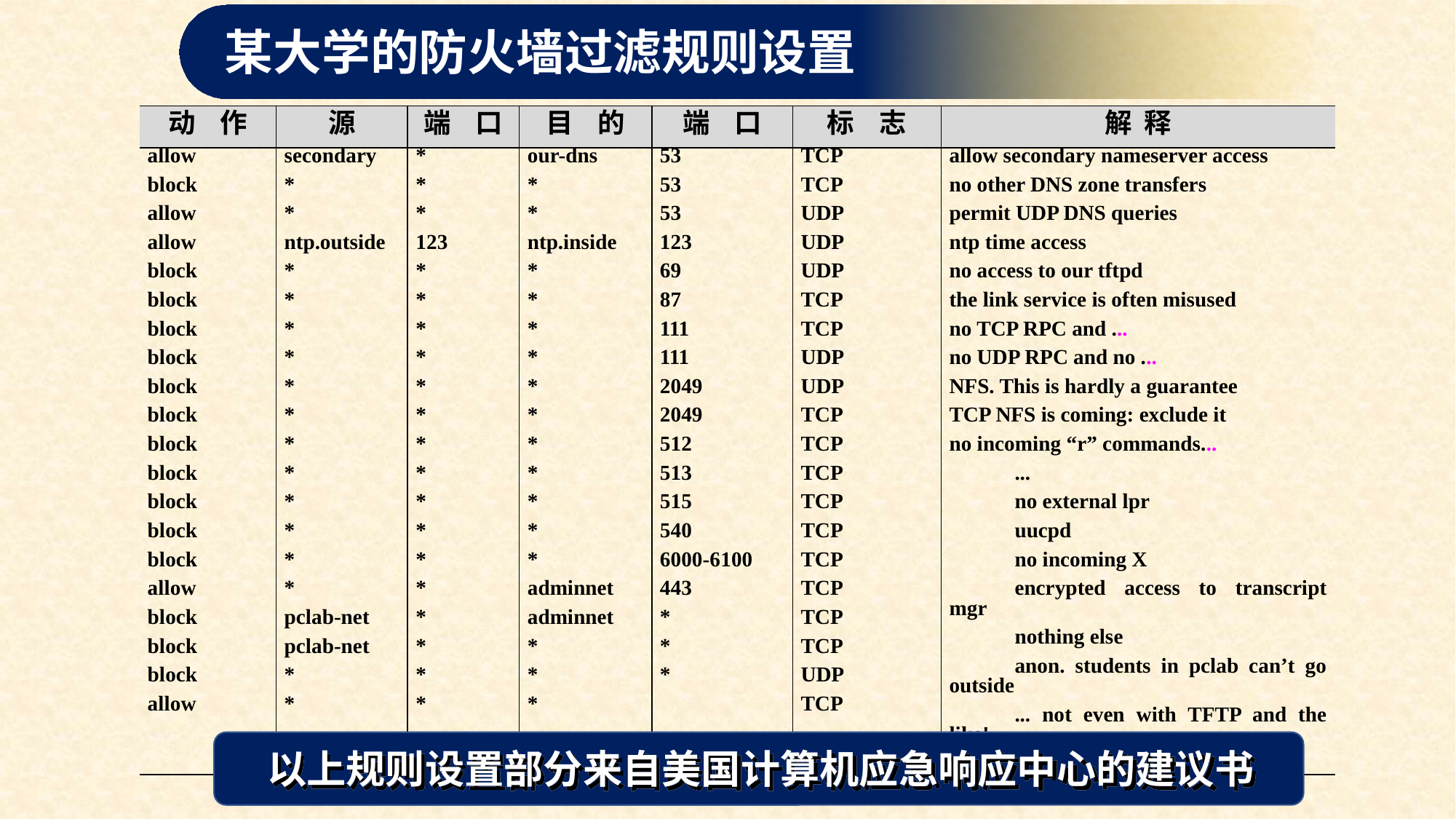

某大学的防火墙过滤规则设置
| 动 作 | 源 | 端 口 | 目 的 | 端 口 | 标 志 | 解 释 |
| --- | --- | --- | --- | --- | --- | --- |
| allow block allow allow block block block block block block block block block block block allow block block block allow | secondary \* \* ntp.outside \* \* \* \* \* \* \* \* \* \* \* \* pclab-net pclab-net \* \* | \* \* \* 123 \* \* \* \* \* \* \* \* \* \* \* \* \* \* \* \* | our-dns \* \* ntp.inside \* \* \* \* \* \* \* \* \* \* \* adminnet adminnet \* \* \* | 53 53 53 123 69 87 111 111 2049 2049 512 513 515 540 6000-6100 443 \* \* \* | TCP TCP UDP UDP UDP TCP TCP UDP UDP TCP TCP TCP TCP TCP TCP TCP TCP TCP UDP TCP | allow secondary nameserver access no other DNS zone transfers permit UDP DNS queries ntp time access no access to our tftpd the link service is often misused no TCP RPC and ... no UDP RPC and no ... NFS. This is hardly a guarantee TCP NFS is coming: exclude it no incoming “r” commands... ... no external lpr uucpd no incoming X encrypted access to transcript mgr nothing else anon. students in pclab can’t go outside ... not even with TFTP and the like! all other TCP is OK |

以上规则设置部分来自美国计算机应急响应中心的建议书